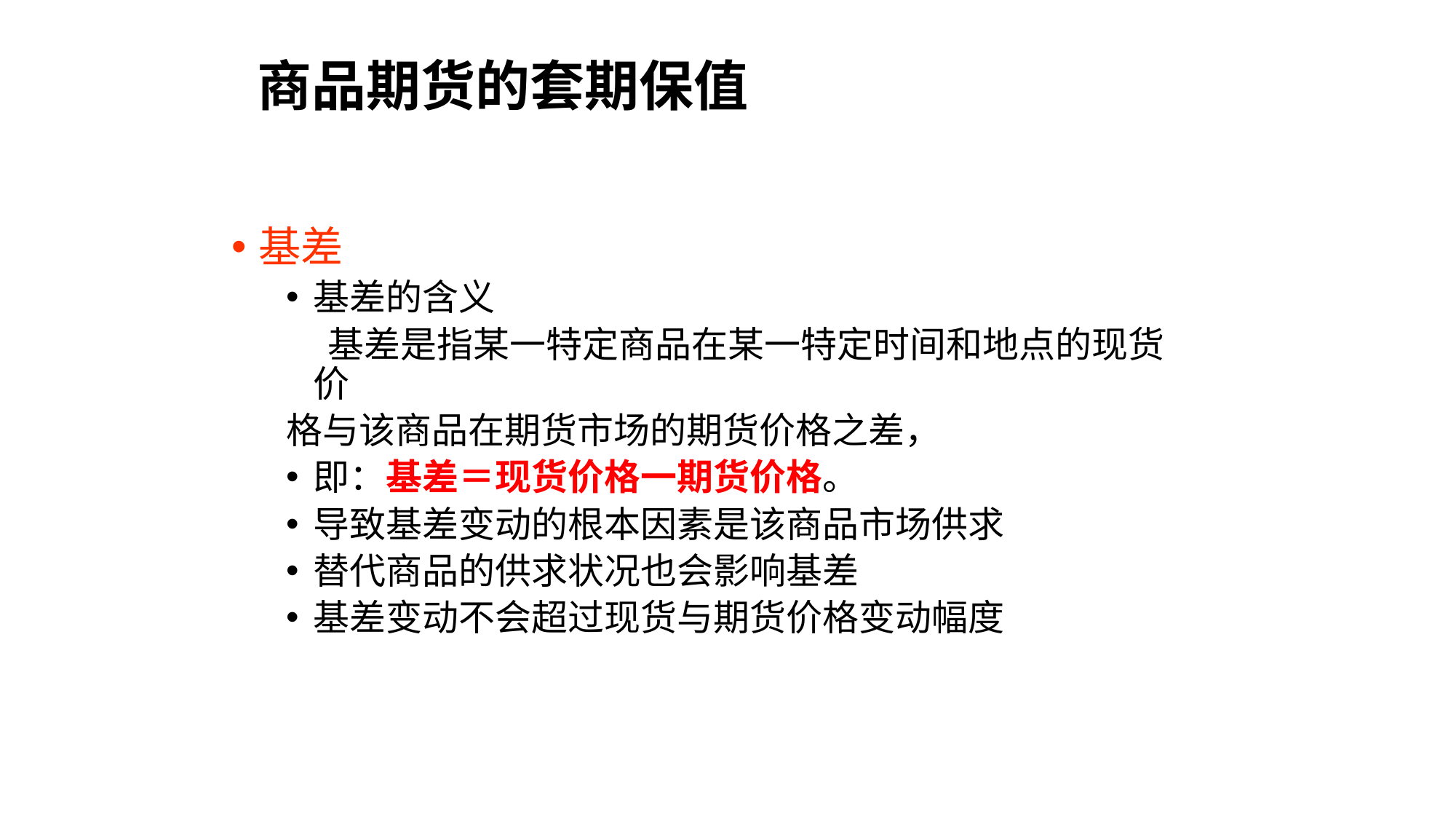

# 商品期货的套期保值
基差
基差的含义
    基差是指某一特定商品在某一特定时间和地点的现货价
格与该商品在期货市场的期货价格之差，
即：基差＝现货价格一期货价格。
导致基差变动的根本因素是该商品市场供求
替代商品的供求状况也会影响基差
基差变动不会超过现货与期货价格变动幅度